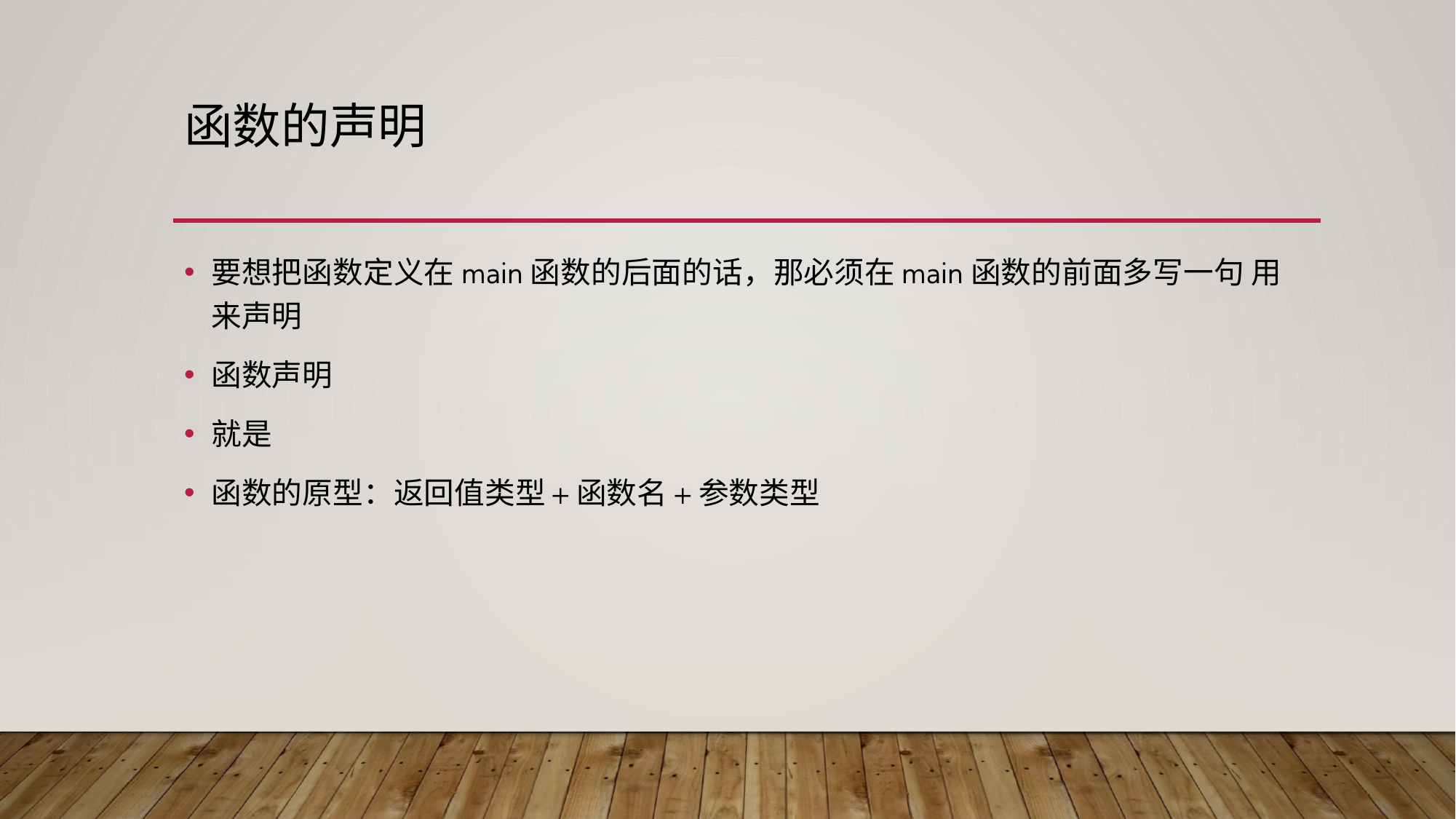

# 函数的声明
要想把函数定义在main函数的后面的话，那必须在main函数的前面多写一句 用来声明
函数声明
就是
函数的原型：返回值类型+函数名+参数类型